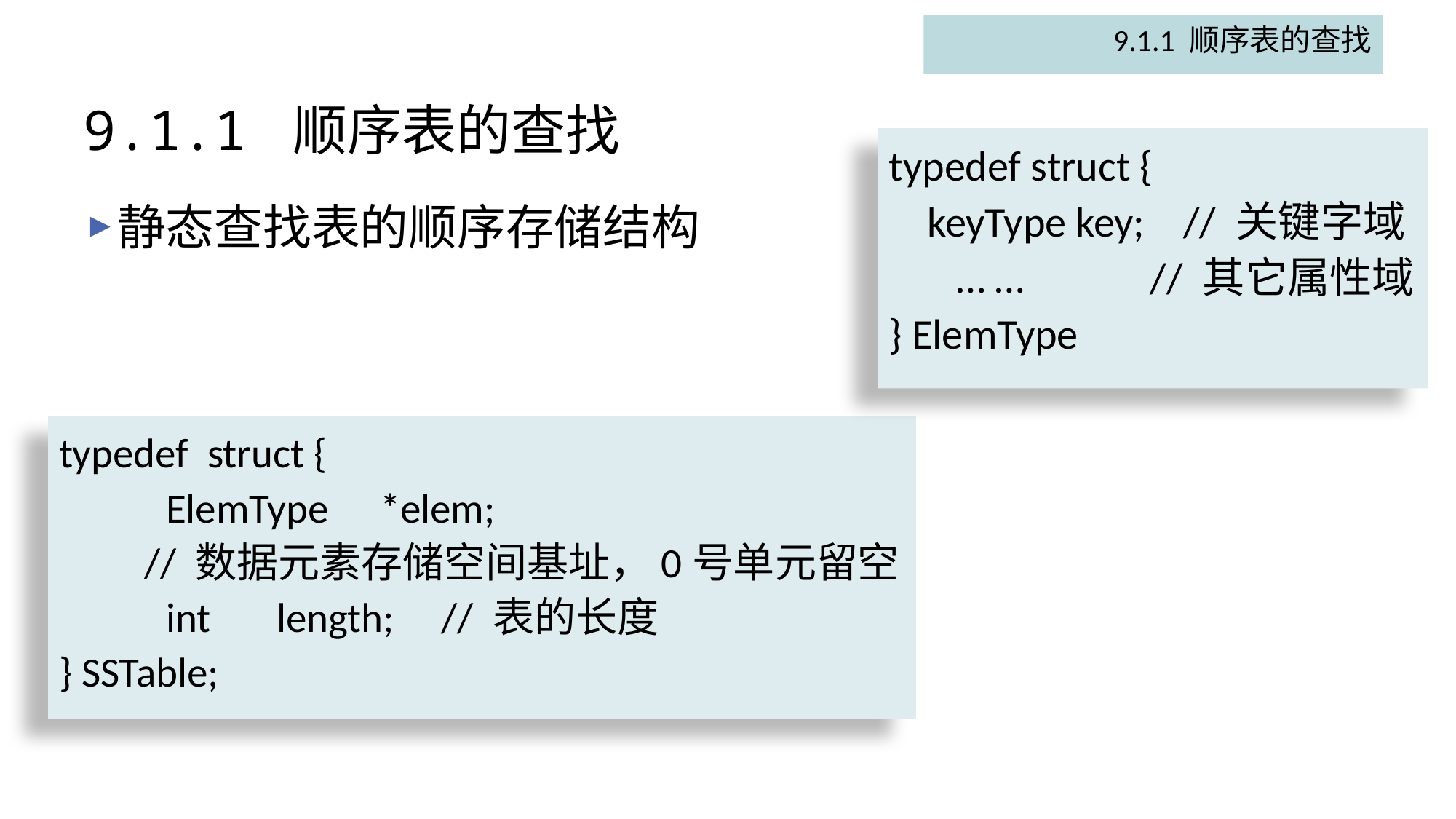

9.1.1 顺序表的查找
# 9.1.1 顺序表的查找
typedef struct {
    keyType key;    // 关键字域
       … …             // 其它属性域
} ElemType
静态查找表的顺序存储结构
typedef  struct {
	ElemType	*elem;
         // 数据元素存储空间基址，0号单元留空
   	int       length;     // 表的长度
} SSTable;